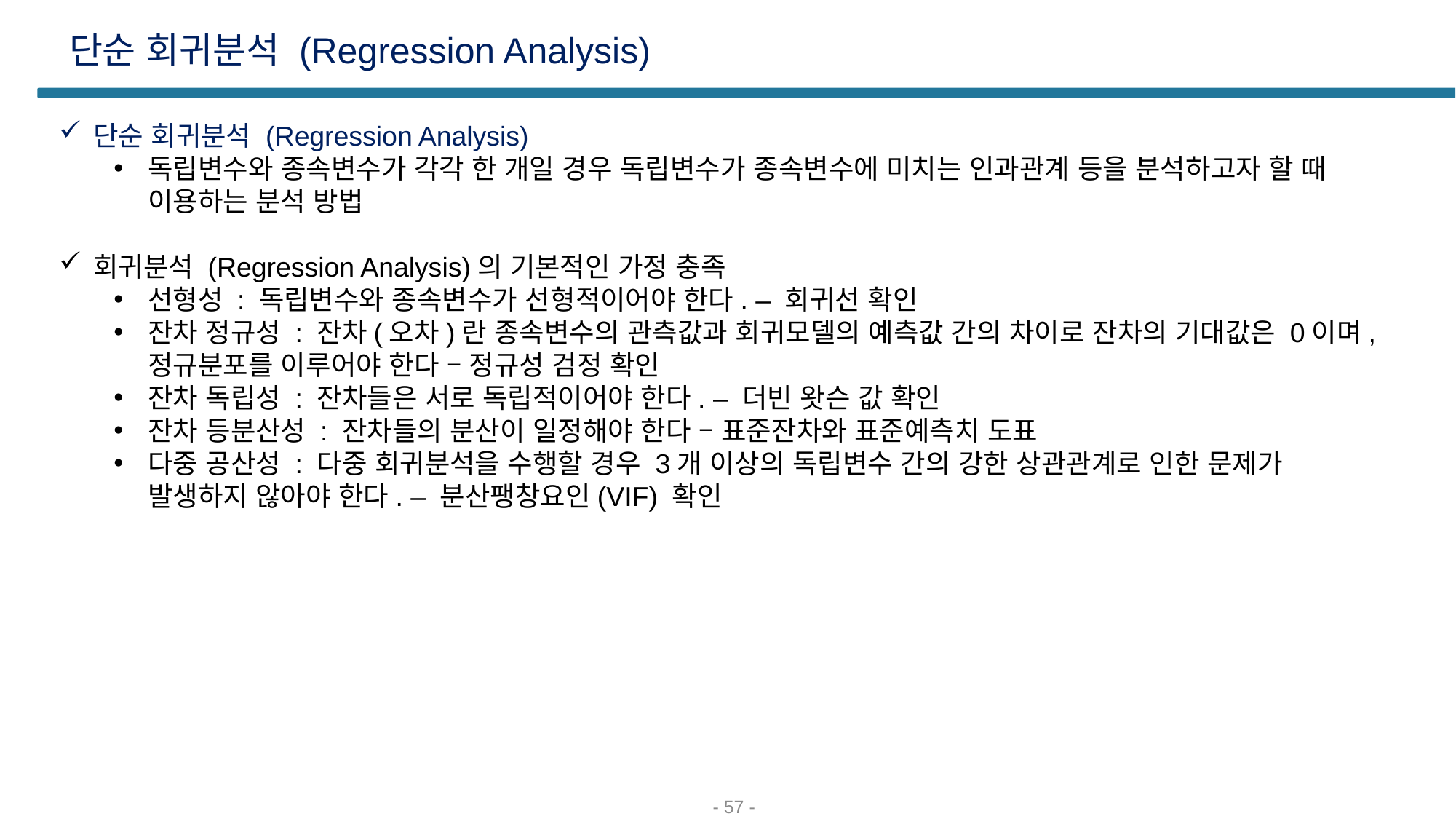

# 단순 회귀분석 (Regression Analysis)
단순 회귀분석 (Regression Analysis)
독립변수와 종속변수가 각각 한 개일 경우 독립변수가 종속변수에 미치는 인과관계 등을 분석하고자 할 때 이용하는 분석 방법

회귀분석 (Regression Analysis)의 기본적인 가정 충족
선형성 : 독립변수와 종속변수가 선형적이어야 한다. – 회귀선 확인
잔차 정규성 : 잔차(오차)란 종속변수의 관측값과 회귀모델의 예측값 간의 차이로 잔차의 기대값은 0이며, 정규분포를 이루어야 한다 – 정규성 검정 확인
잔차 독립성 : 잔차들은 서로 독립적이어야 한다. – 더빈 왓슨 값 확인
잔차 등분산성 : 잔차들의 분산이 일정해야 한다 – 표준잔차와 표준예측치 도표
다중 공산성 : 다중 회귀분석을 수행할 경우 3개 이상의 독립변수 간의 강한 상관관계로 인한 문제가 발생하지 않아야 한다. – 분산팽창요인(VIF) 확인
- 57 -